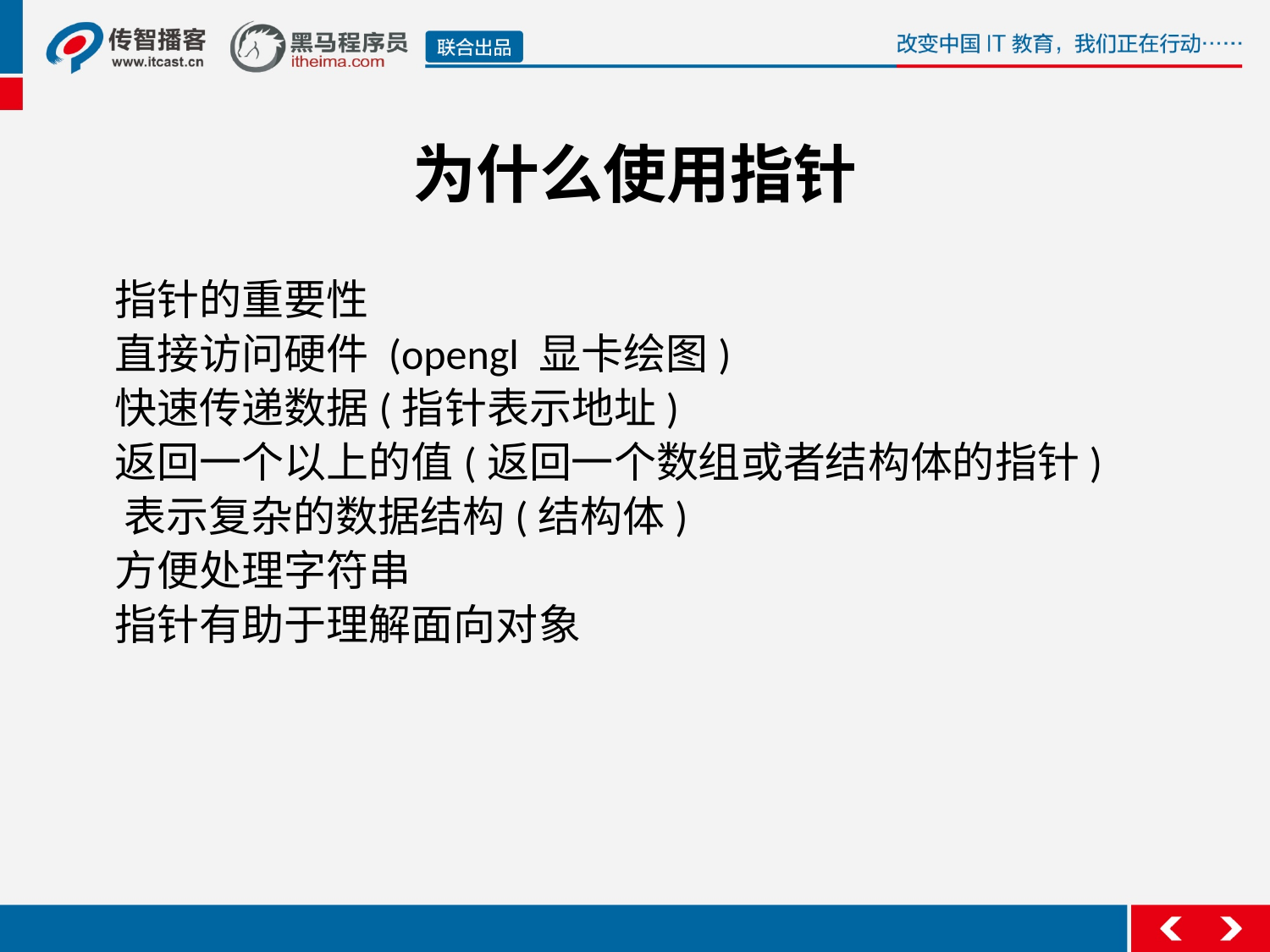

为什么使用指针
   指针的重要性
   直接访问硬件 (opengl 显卡绘图)
   快速传递数据(指针表示地址)
   返回一个以上的值(返回一个数组或者结构体的指针)
	表示复杂的数据结构(结构体)
   方便处理字符串
   指针有助于理解面向对象